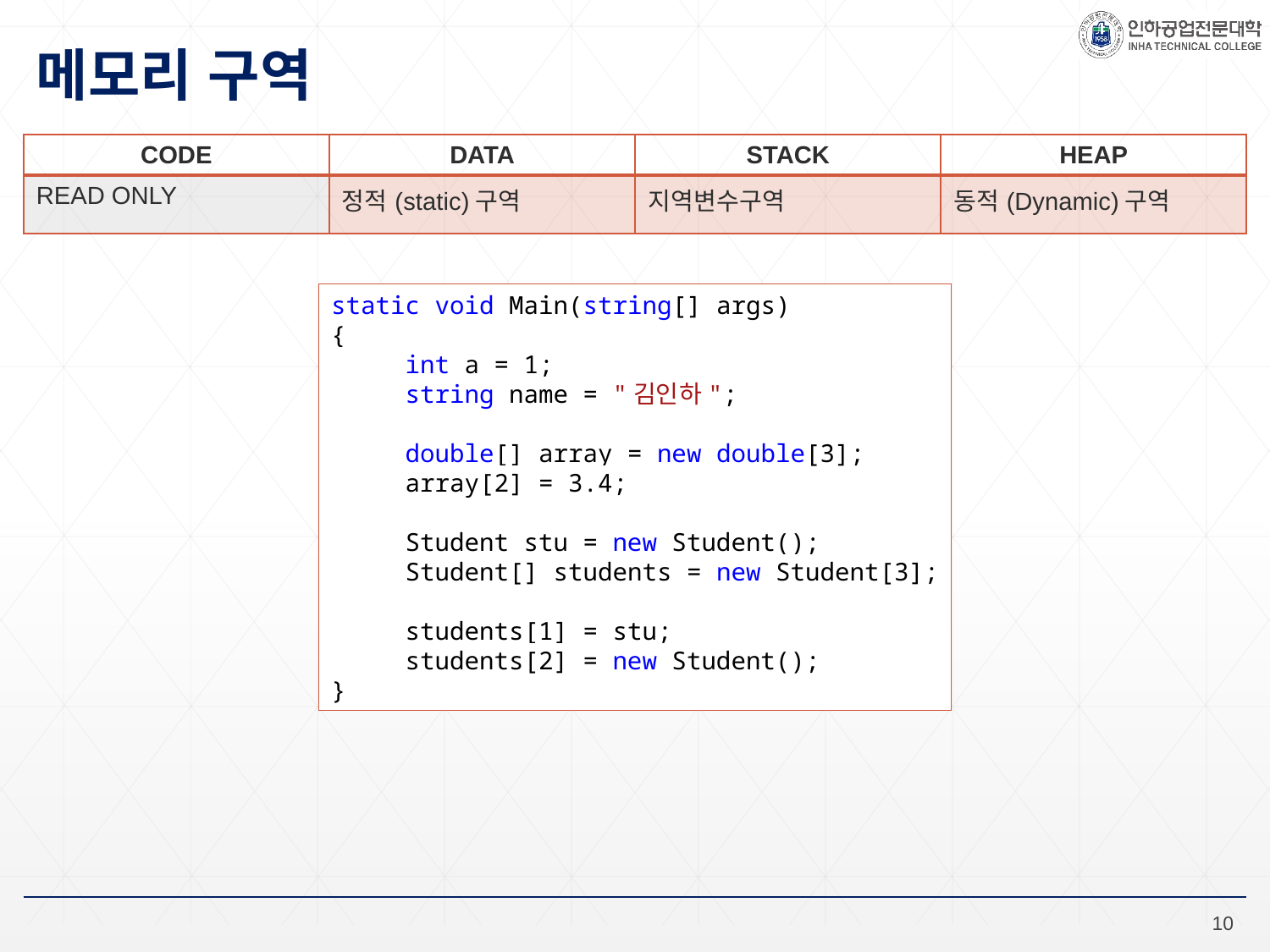

# 메모리 구역
| CODE | DATA | STACK | HEAP |
| --- | --- | --- | --- |
| READ ONLY | 정적(static)구역 | 지역변수구역 | 동적(Dynamic)구역 |
static void Main(string[] args)
{
     int a = 1;
     string name = "김인하";

     double[] array = new double[3];
     array[2] = 3.4;

     Student stu = new Student();
     Student[] students = new Student[3];

     students[1] = stu;
     students[2] = new Student();
}
10